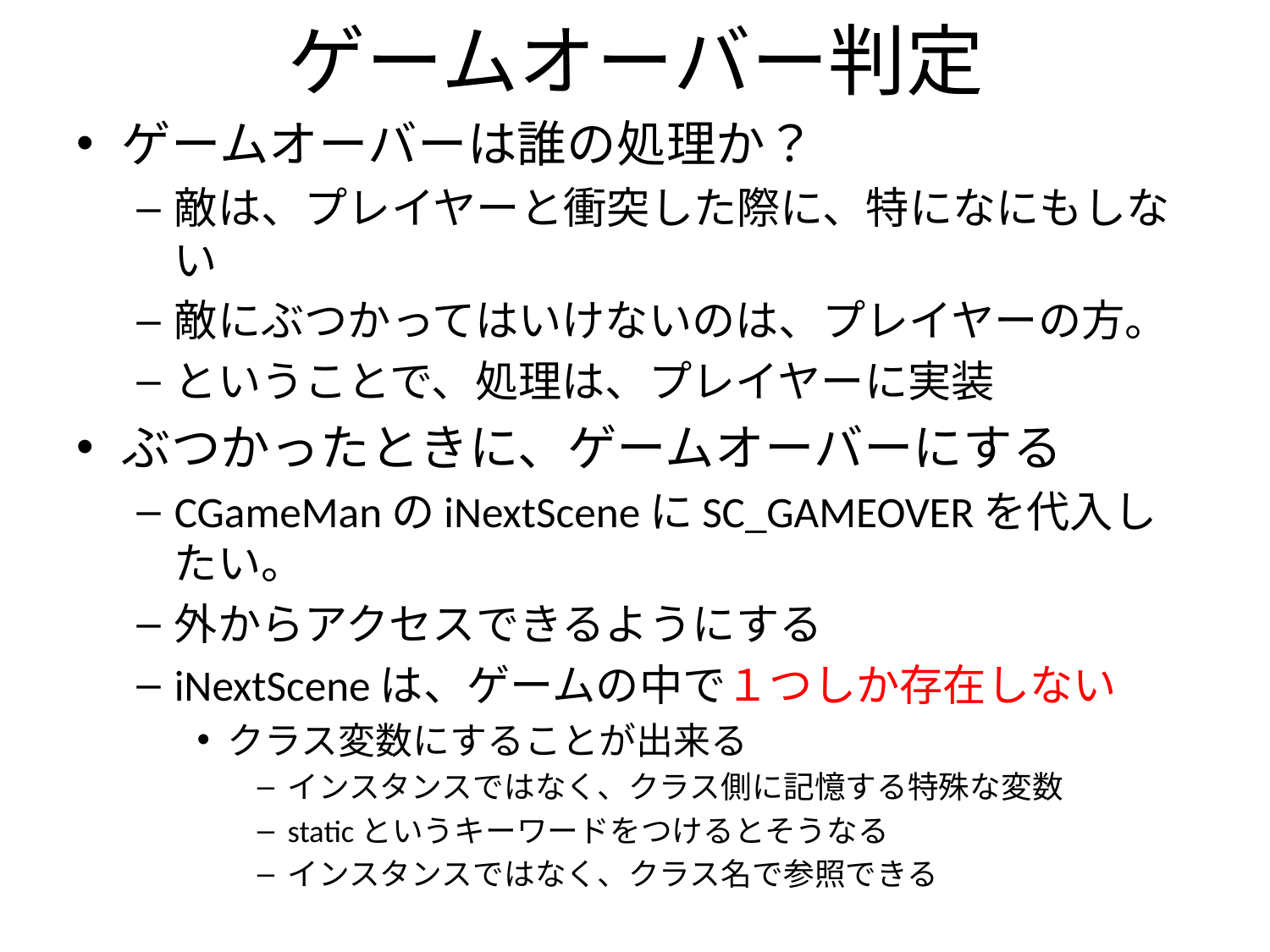

# ゲームオーバー判定
ゲームオーバーは誰の処理か？
敵は、プレイヤーと衝突した際に、特になにもしない
敵にぶつかってはいけないのは、プレイヤーの方。
ということで、処理は、プレイヤーに実装
ぶつかったときに、ゲームオーバーにする
CGameManのiNextSceneにSC_GAMEOVERを代入したい。
外からアクセスできるようにする
iNextSceneは、ゲームの中で１つしか存在しない
クラス変数にすることが出来る
インスタンスではなく、クラス側に記憶する特殊な変数
staticというキーワードをつけるとそうなる
インスタンスではなく、クラス名で参照できる